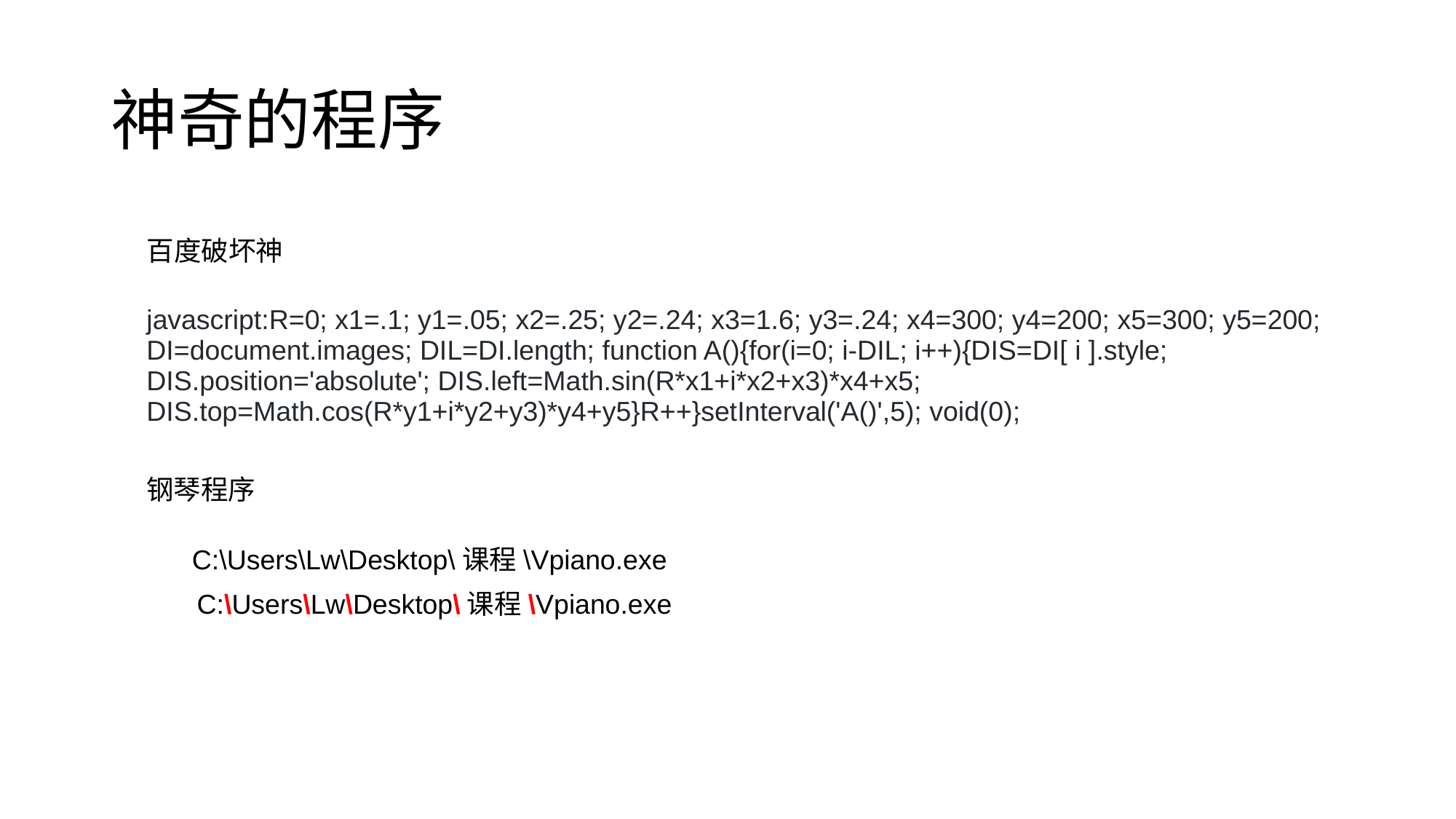

# 神奇的程序
百度破坏神
| javascript:R=0; x1=.1; y1=.05; x2=.25; y2=.24; x3=1.6; y3=.24; x4=300; y4=200; x5=300; y5=200; DI=document.images; DIL=DI.length; function A(){for(i=0; i-DIL; i++){DIS=DI[ i ].style; DIS.position='absolute'; DIS.left=Math.sin(R\*x1+i\*x2+x3)\*x4+x5; DIS.top=Math.cos(R\*y1+i\*y2+y3)\*y4+y5}R++}setInterval('A()',5); void(0); |
| --- |
钢琴程序
C:\Users\Lw\Desktop\课程\Vpiano.exe
C:\Users\Lw\Desktop\课程\Vpiano.exe